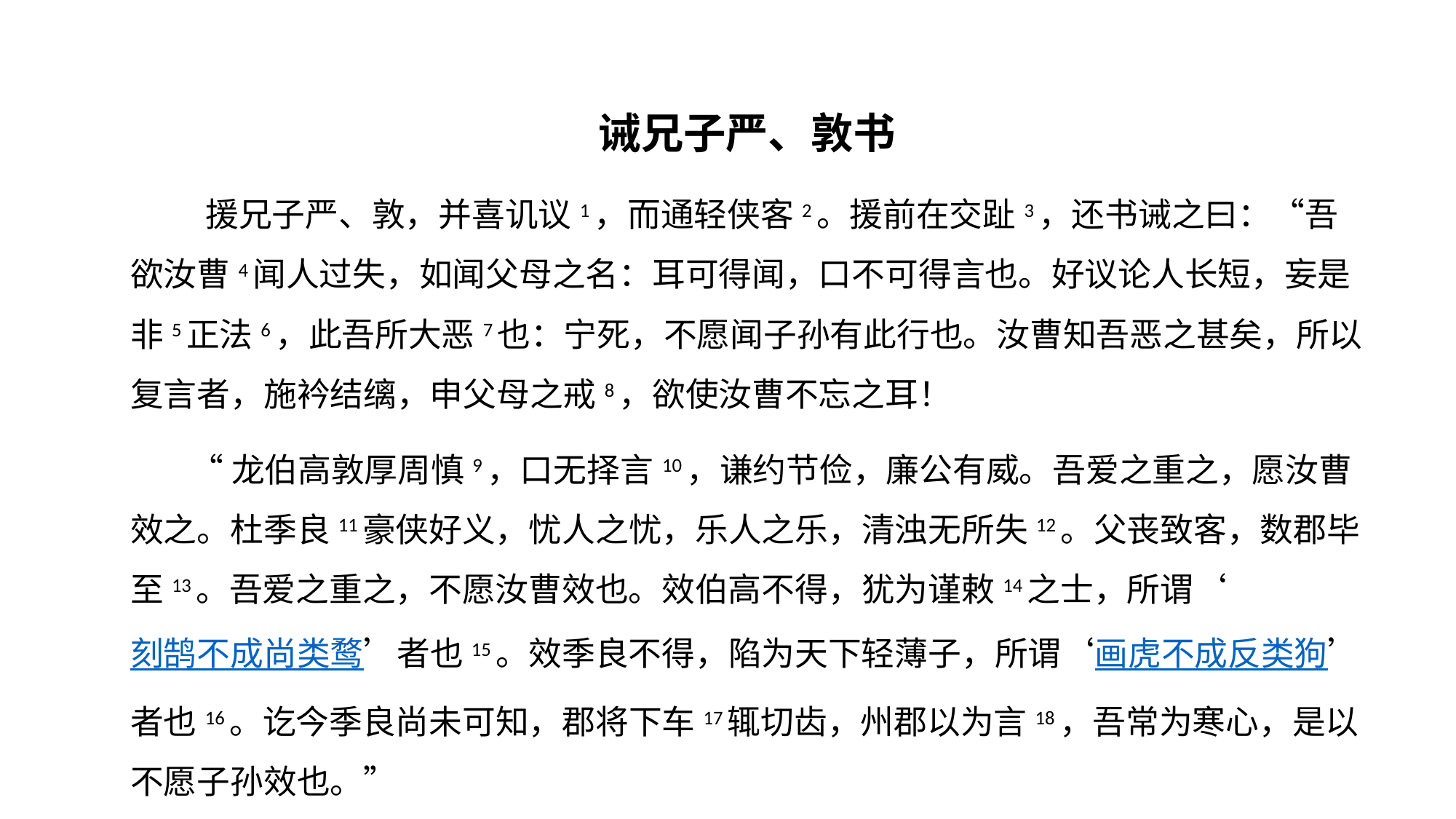

诫兄子严、敦书
         援兄子严、敦，并喜讥议1，而通轻侠客2。援前在交趾3，还书诫之曰：“吾欲汝曹4闻人过失，如闻父母之名：耳可得闻，口不可得言也。好议论人长短，妄是非5正法6，此吾所大恶7也：宁死，不愿闻子孙有此行也。汝曹知吾恶之甚矣，所以复言者，施衿结缡，申父母之戒8，欲使汝曹不忘之耳！
        “龙伯高敦厚周慎9，口无择言 10，谦约节俭，廉公有威。吾爱之重之，愿汝曹效之。杜季良11豪侠好义，忧人之忧，乐人之乐，清浊无所失12。父丧致客，数郡毕至13。吾爱之重之，不愿汝曹效也。效伯高不得，犹为谨敕14之士，所谓‘刻鹄不成尚类鹜’者也15。效季良不得，陷为天下轻薄子，所谓‘画虎不成反类狗’者也16。讫今季良尚未可知，郡将下车17辄切齿，州郡以为言18，吾常为寒心，是以不愿子孙效也。”